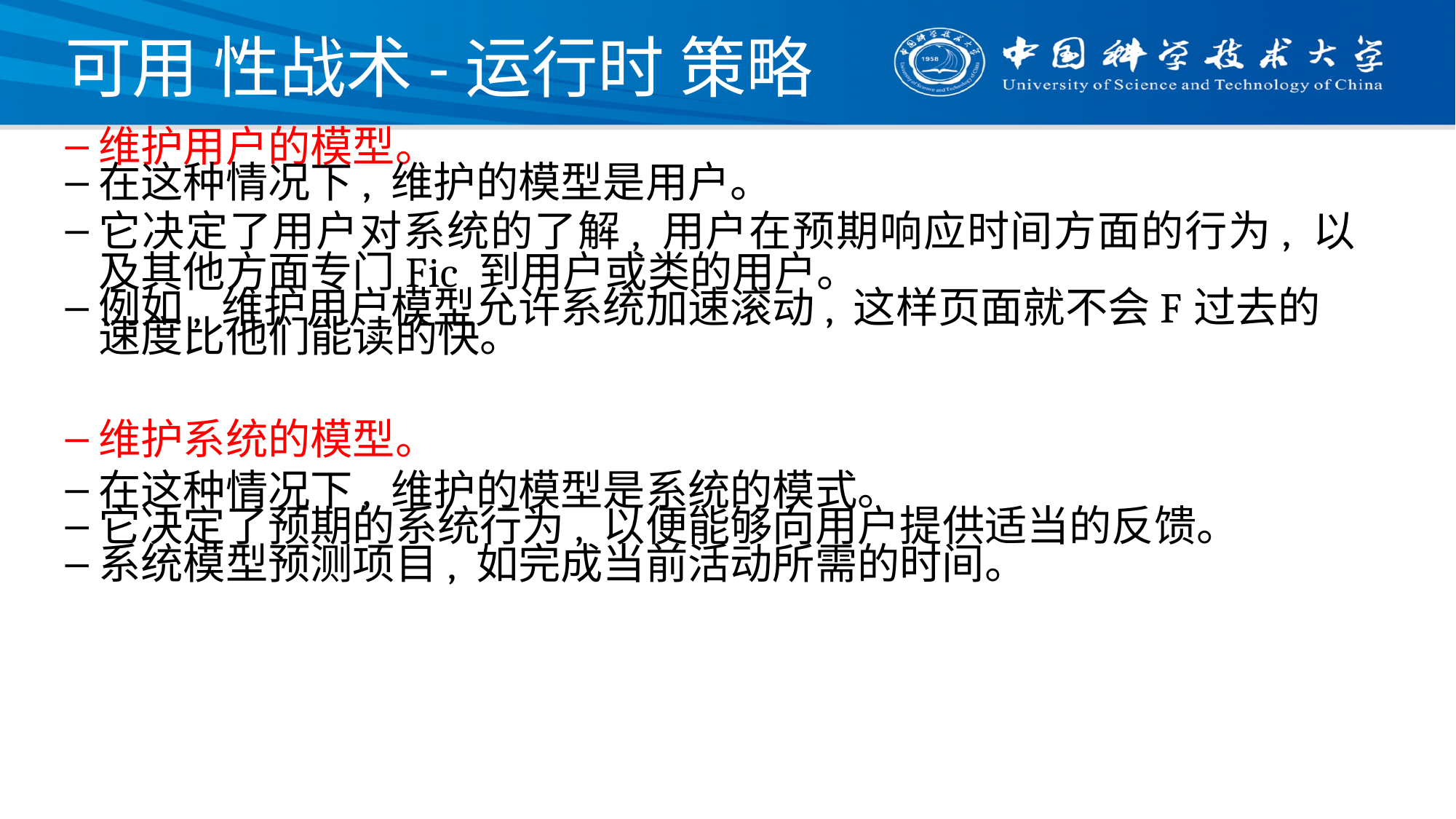

# 可用 性战术-运行时 策略
维护用户的模型。
在这种情况下, 维护的模型是用户。
它决定了用户对系统的了解, 用户在预期响应时间方面的行为, 以及其他方面专门Fic 到用户或类的用户。
例如, 维护用户模型允许系统加速滚动, 这样页面就不会F过去的速度比他们能读的快。

维护系统的模型。
在这种情况下, 维护的模型是系统的模式。
它决定了预期的系统行为, 以便能够向用户提供适当的反馈。
系统模型预测项目, 如完成当前活动所需的时间。